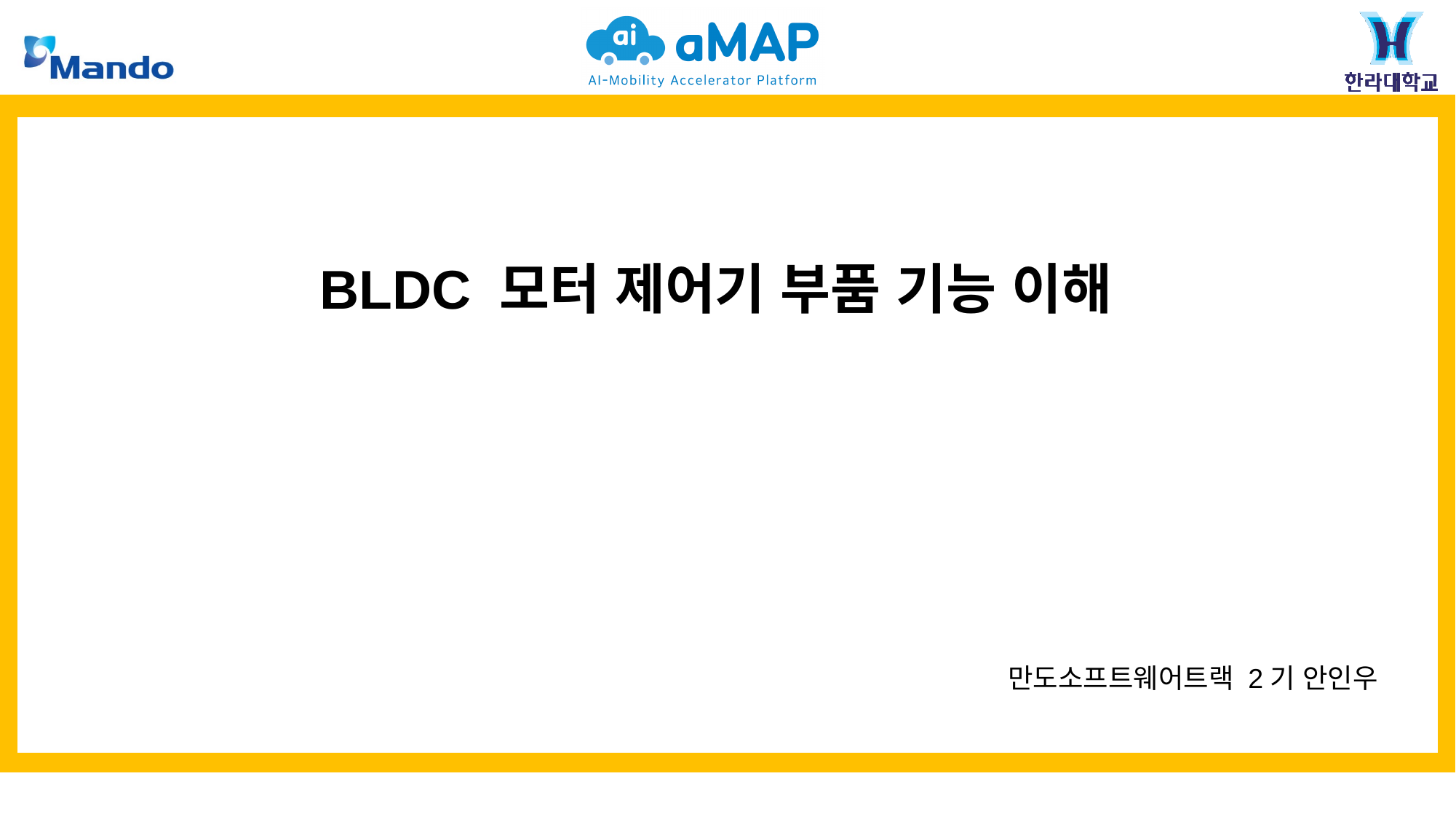

BLDC 모터 제어기 부품 기능 이해
만도소프트웨어트랙 2기 안인우